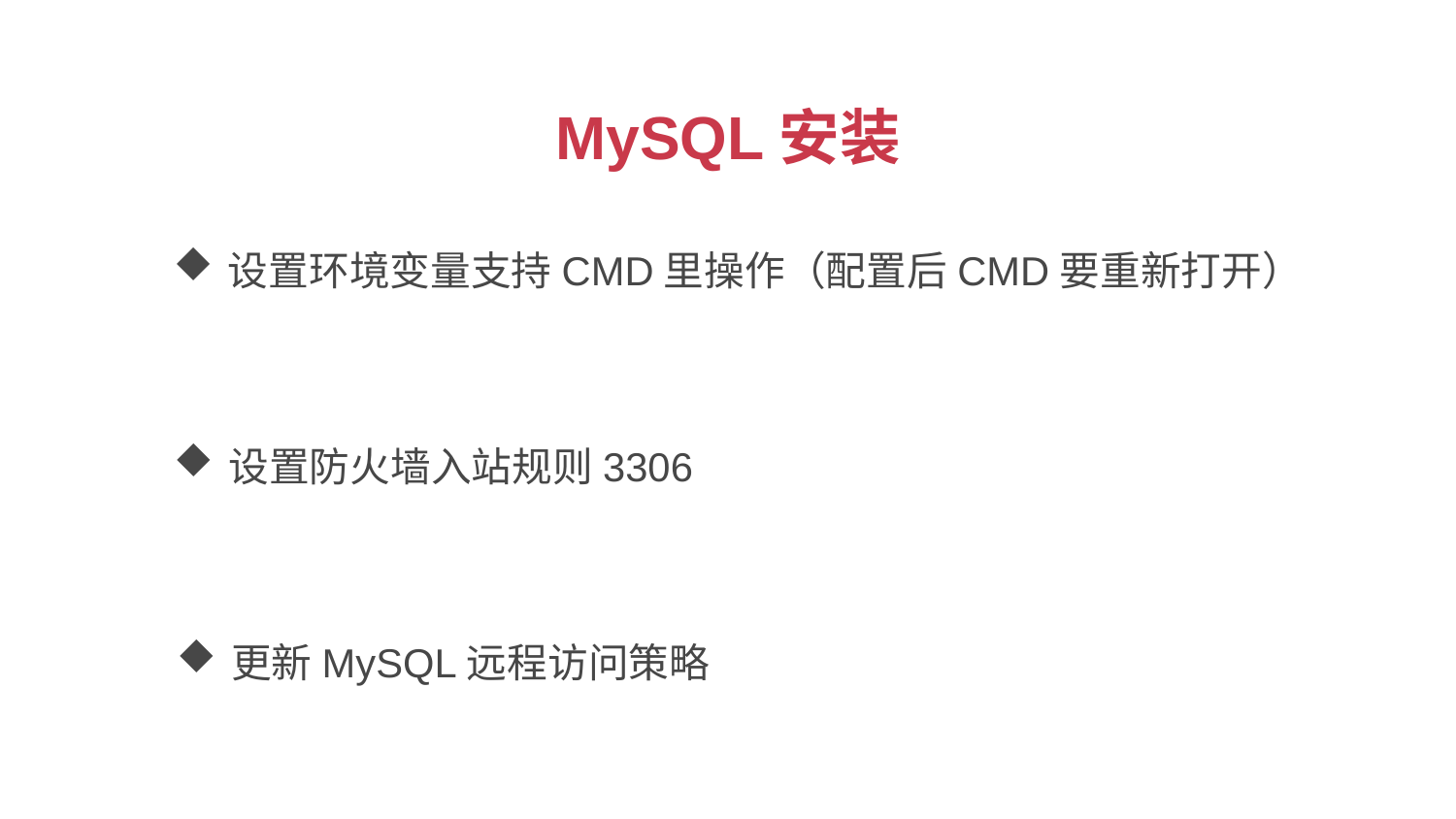

MySQL安装
设置环境变量支持CMD里操作（配置后CMD要重新打开）
设置防火墙入站规则3306
更新MySQL远程访问策略